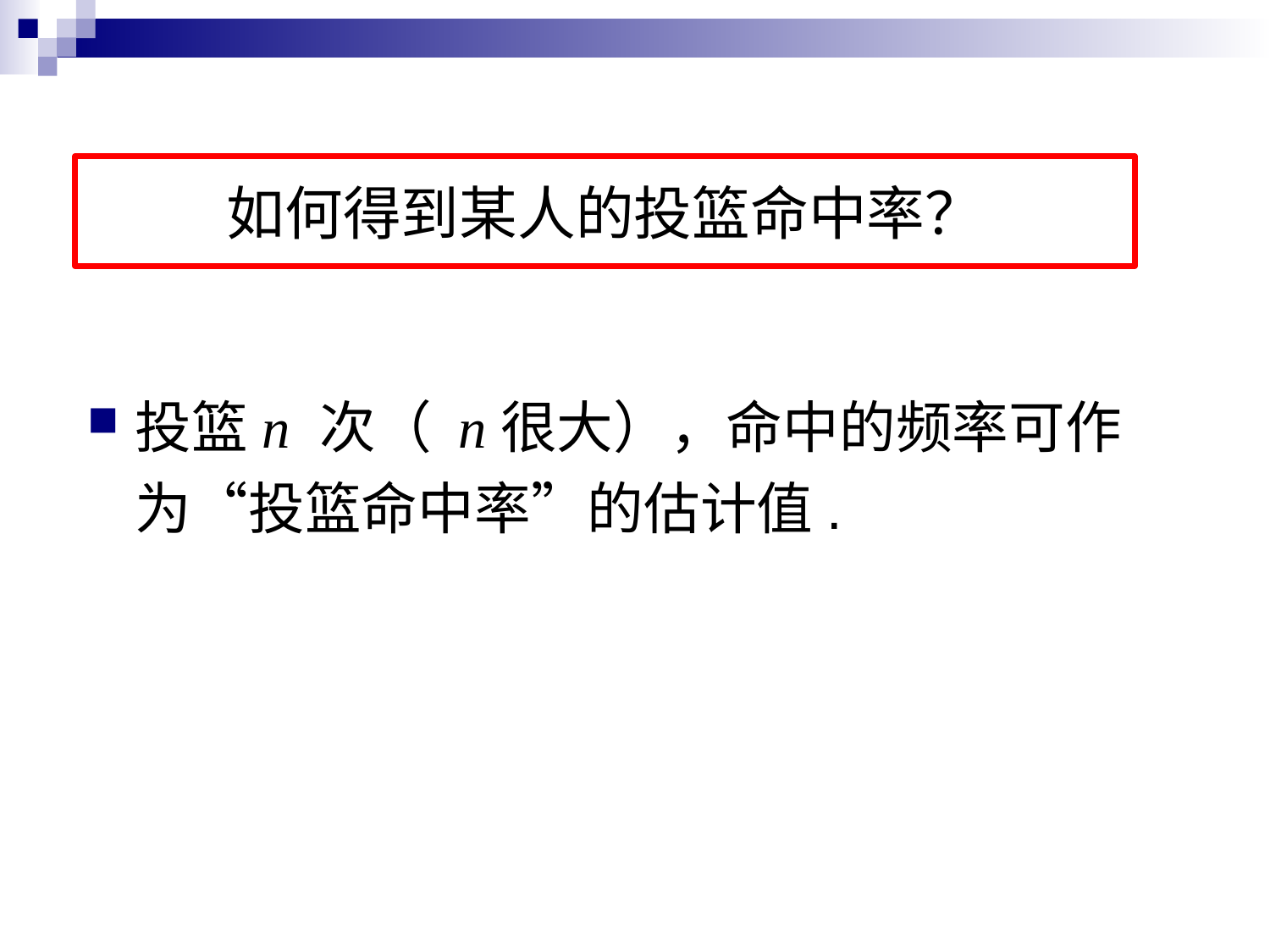

如何得到某人的投篮命中率？

投篮n 次（ n很大），命中的频率可作为“投篮命中率”的估计值.